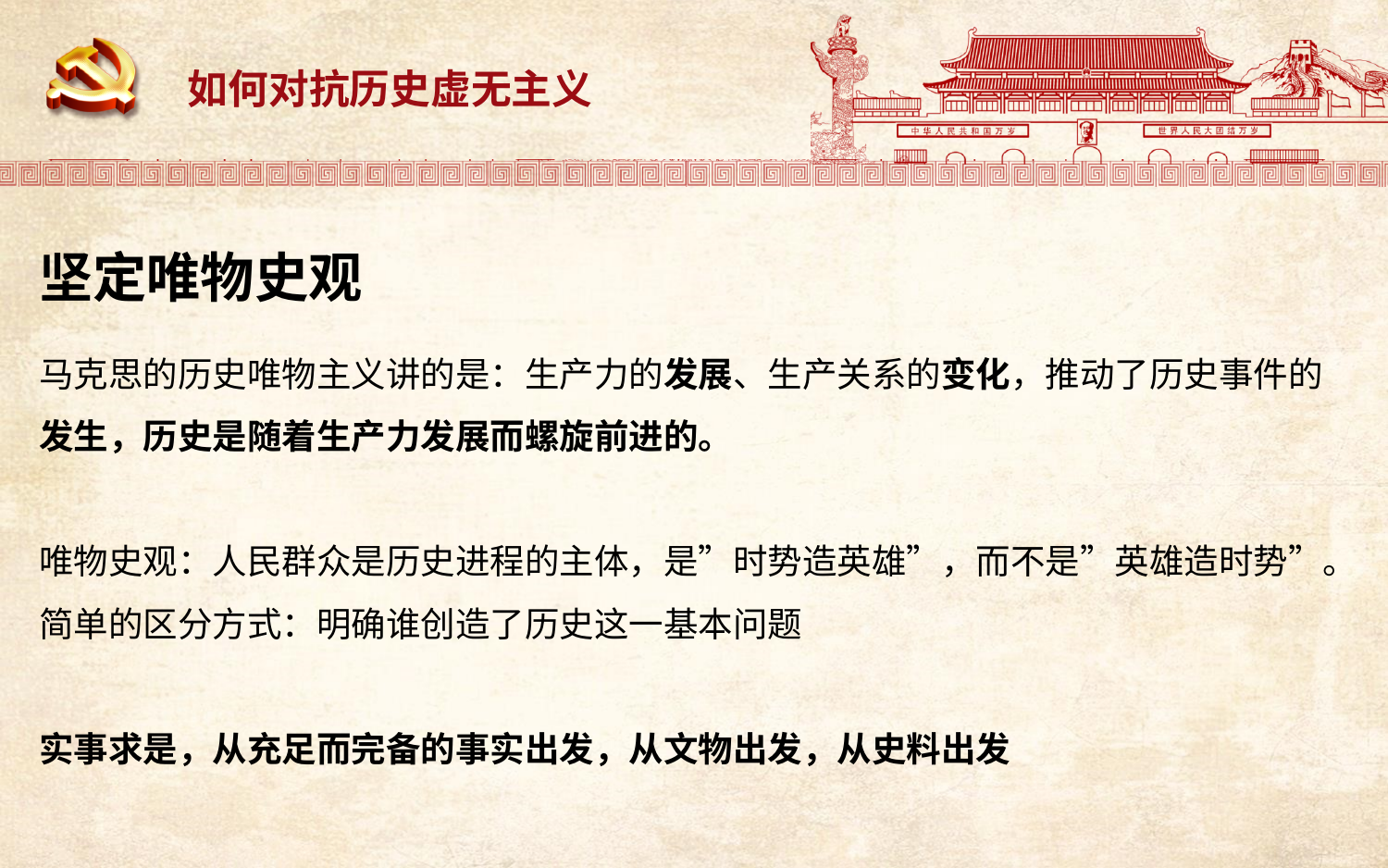

如何对抗历史虚无主义
坚定唯物史观
马克思的历史唯物主义讲的是：生产力的发展、生产关系的变化，推动了历史事件的发生，历史是随着生产力发展而螺旋前进的。

唯物史观：人民群众是历史进程的主体，是”时势造英雄”，而不是”英雄造时势”。
简单的区分方式：明确谁创造了历史这一基本问题

实事求是，从充足而完备的事实出发，从文物出发，从史料出发